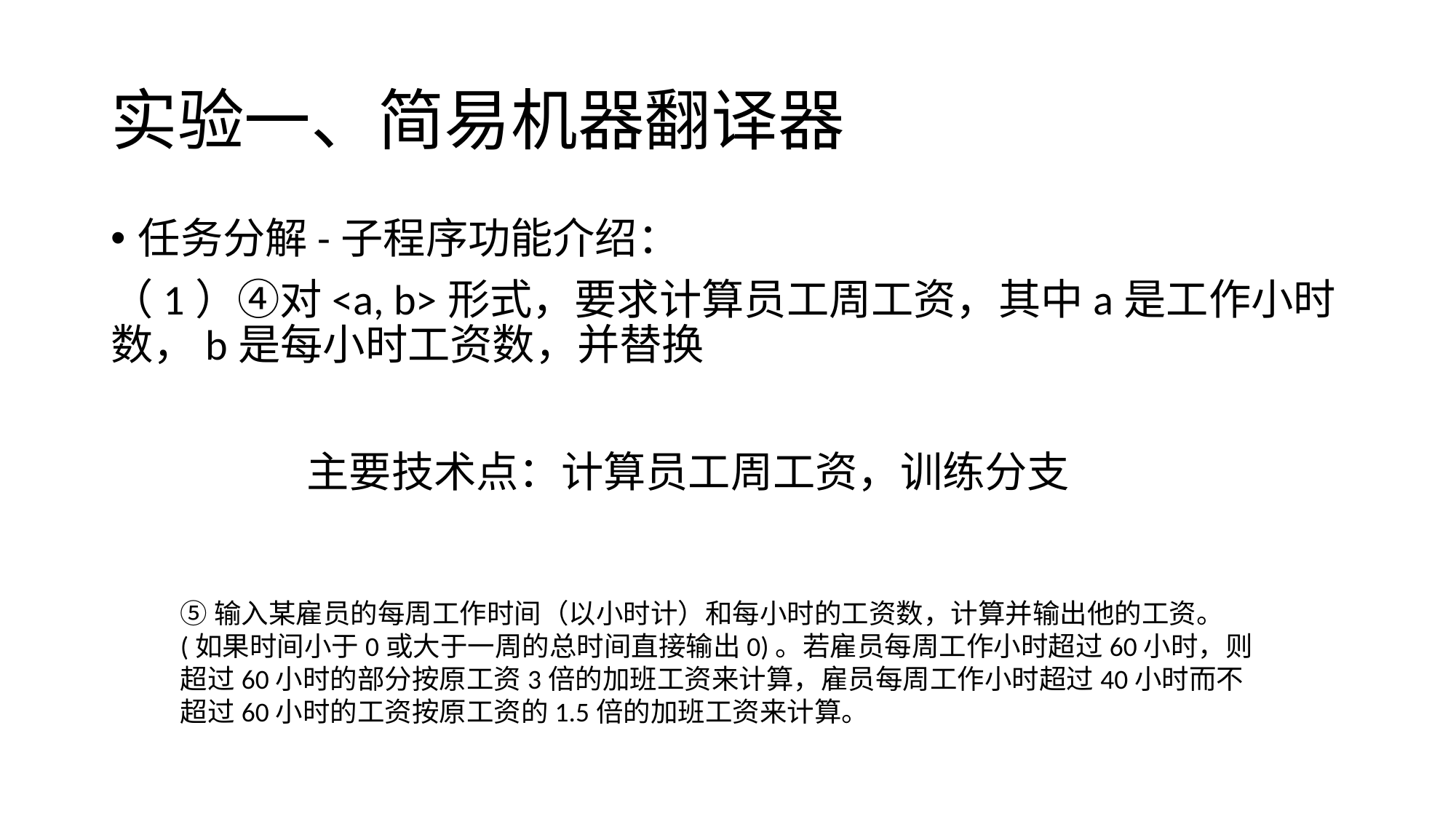

# 实验一、简易机器翻译器
任务分解-子程序功能介绍：
（1）④对<a, b>形式，要求计算员工周工资，其中a是工作小时数，b是每小时工资数，并替换
主要技术点：计算员工周工资，训练分支
⑤输入某雇员的每周工作时间（以小时计）和每小时的工资数，计算并输出他的工资。(如果时间小于0或大于一周的总时间直接输出0)。若雇员每周工作小时超过60小时，则超过60小时的部分按原工资3倍的加班工资来计算，雇员每周工作小时超过40小时而不超过60小时的工资按原工资的1.5倍的加班工资来计算。